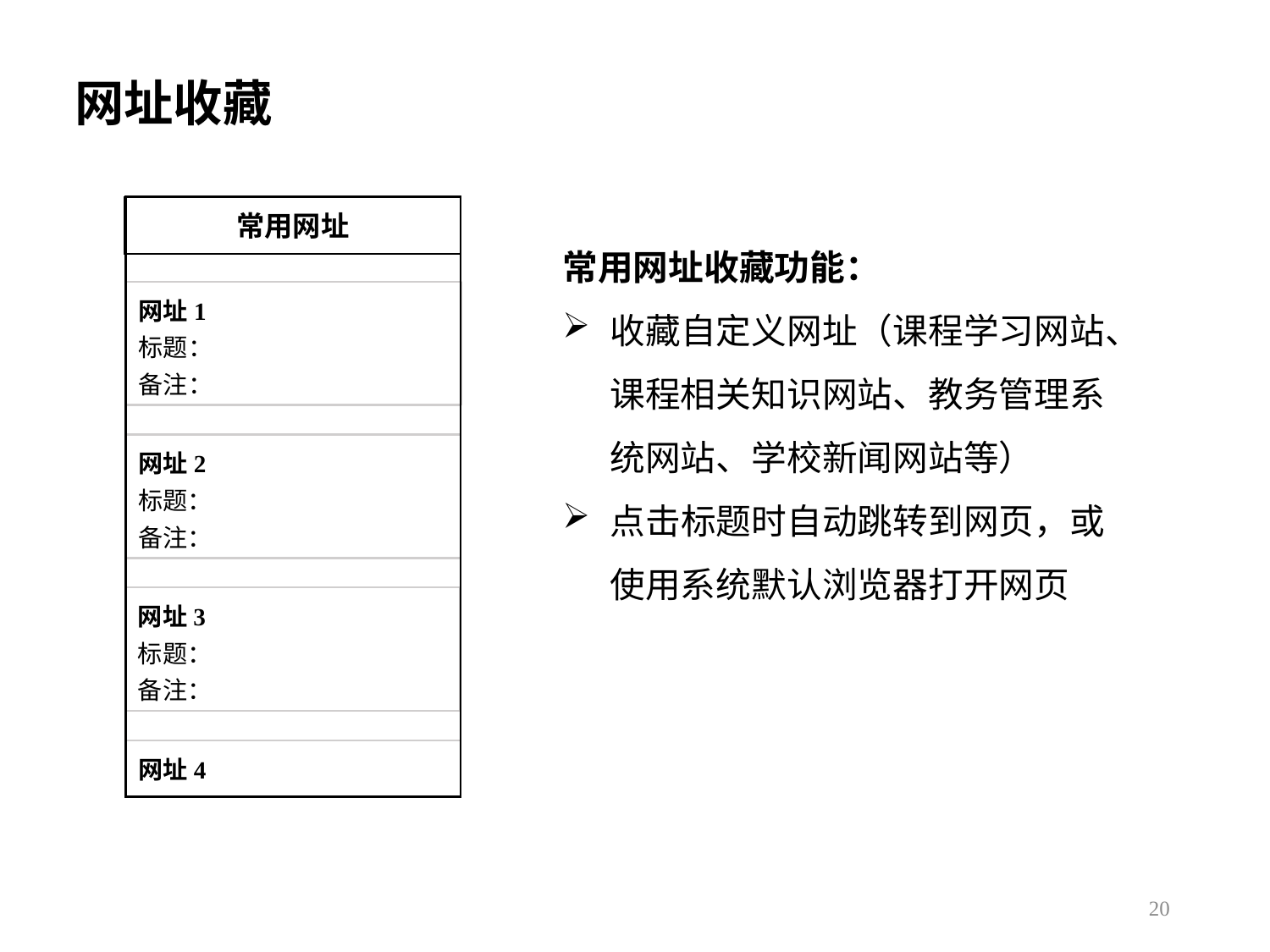

# 网址收藏
常用网址
常用网址收藏功能：
收藏自定义网址（课程学习网站、课程相关知识网站、教务管理系统网站、学校新闻网站等）
点击标题时自动跳转到网页，或使用系统默认浏览器打开网页

网址1
标题：
备注：
网址2
标题：
备注：
网址3
标题：
备注：
网址4
20